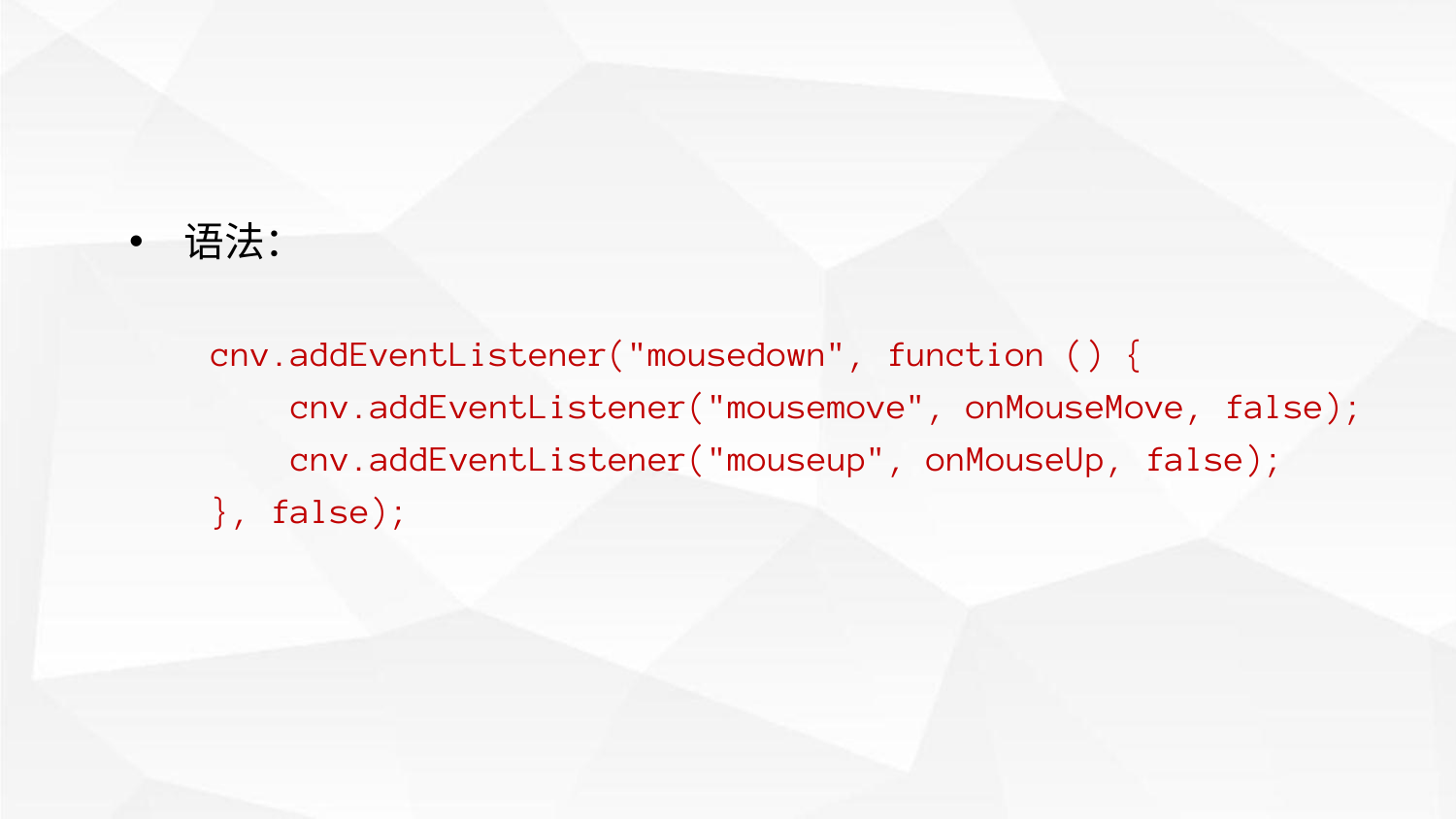

语法：
cnv.addEventListener("mousedown", function () {
    cnv.addEventListener("mousemove", onMouseMove, false);
    cnv.addEventListener("mouseup", onMouseUp, false);
}, false);